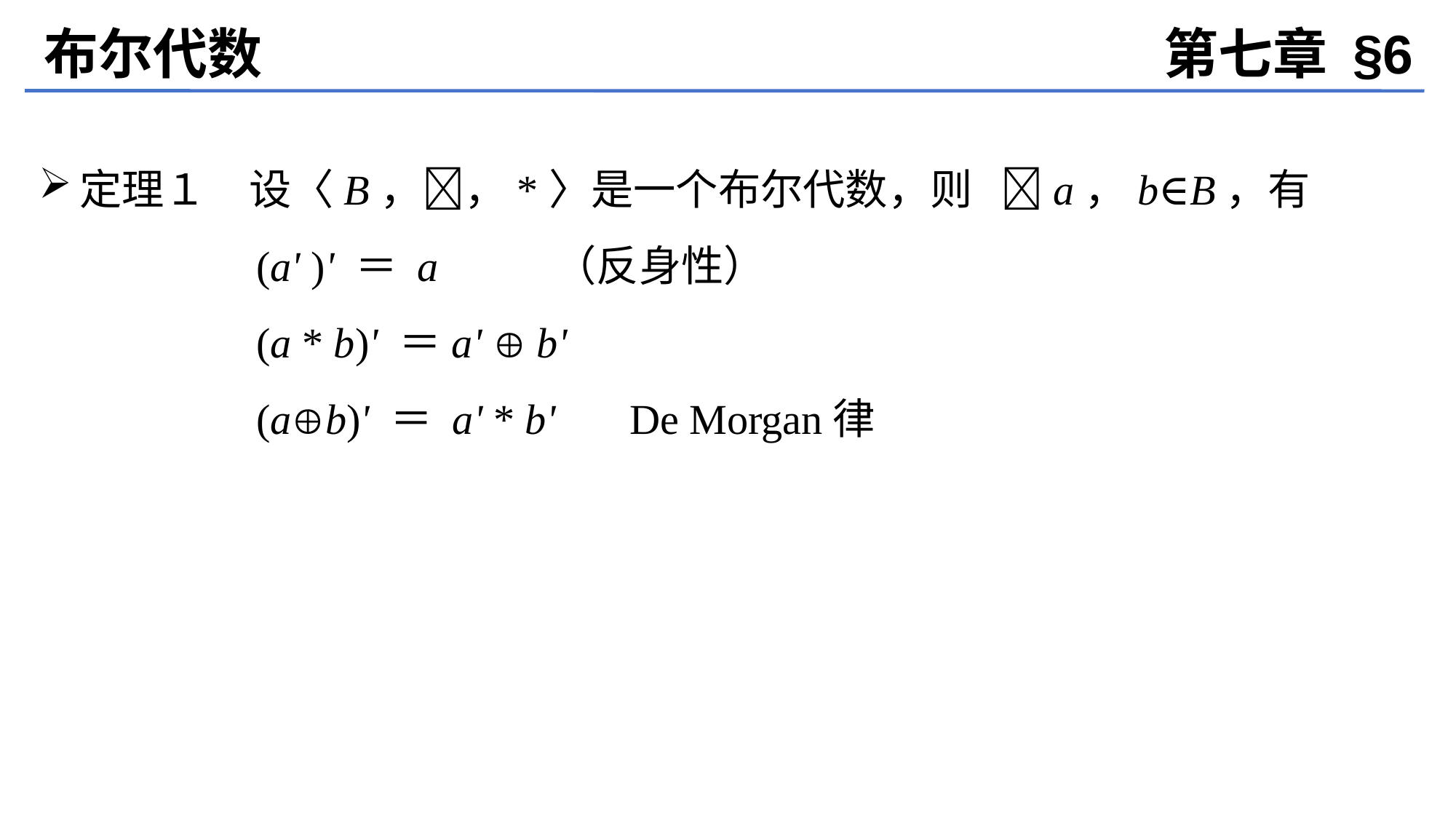

布尔代数
第七章 §6
定理１　设〈B，⊕，*〉是一个布尔代数，则   ∀a，b∈B，有
　　　　    (a' )' ＝ a          （反身性）
　　　　    (a * b)' ＝a' ⊕ b'
　　　　    (a⊕b)' ＝ a' * b'       De Morgan律